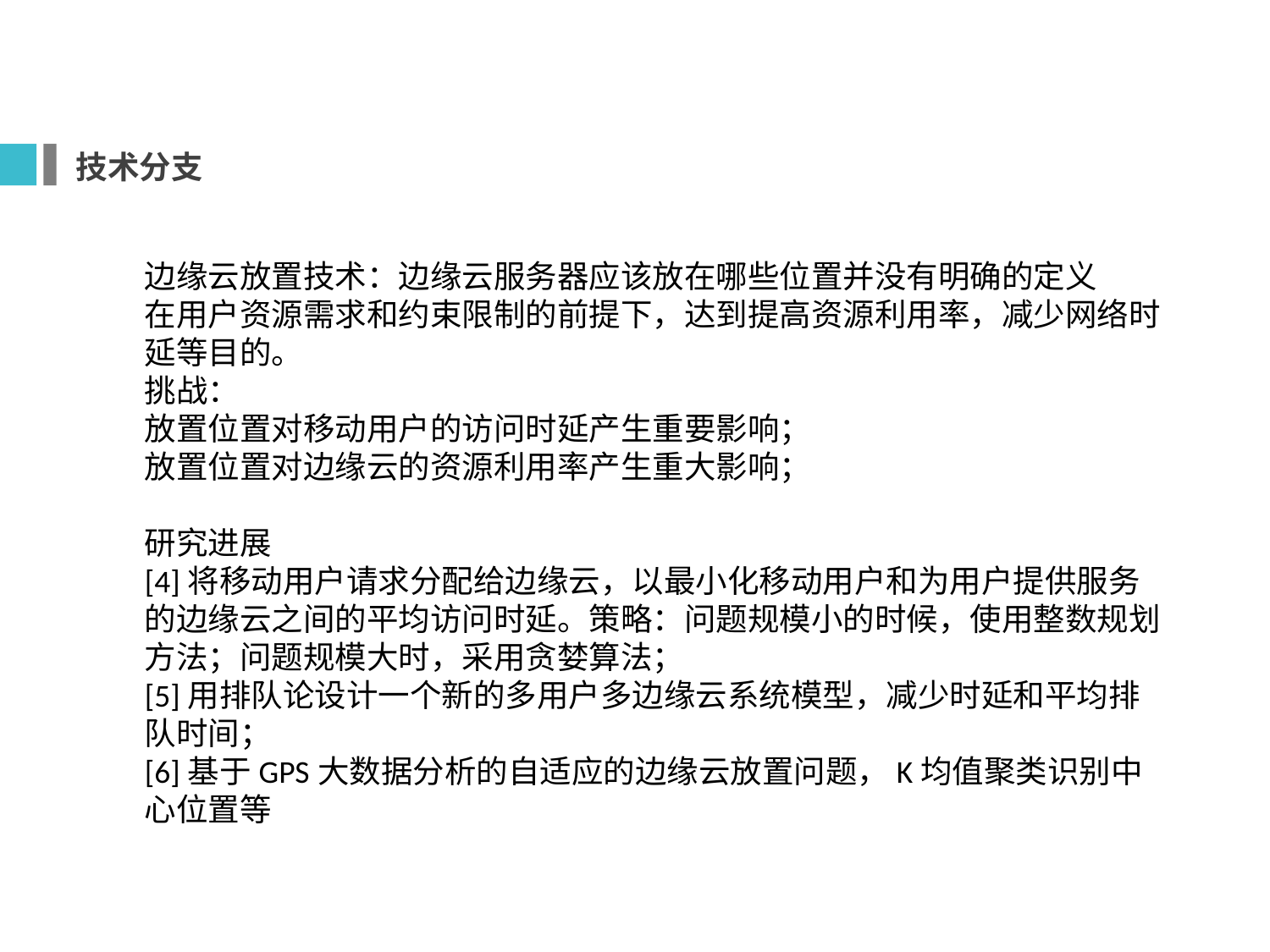

技术分支

边缘云放置技术：边缘云服务器应该放在哪些位置并没有明确的定义
在用户资源需求和约束限制的前提下，达到提高资源利用率，减少网络时延等目的。
挑战：
放置位置对移动用户的访问时延产生重要影响；
放置位置对边缘云的资源利用率产生重大影响；

研究进展
[4]将移动用户请求分配给边缘云，以最小化移动用户和为用户提供服务的边缘云之间的平均访问时延。策略：问题规模小的时候，使用整数规划方法；问题规模大时，采用贪婪算法；
[5]用排队论设计一个新的多用户多边缘云系统模型，减少时延和平均排队时间；
[6]基于GPS大数据分析的自适应的边缘云放置问题，K均值聚类识别中心位置等